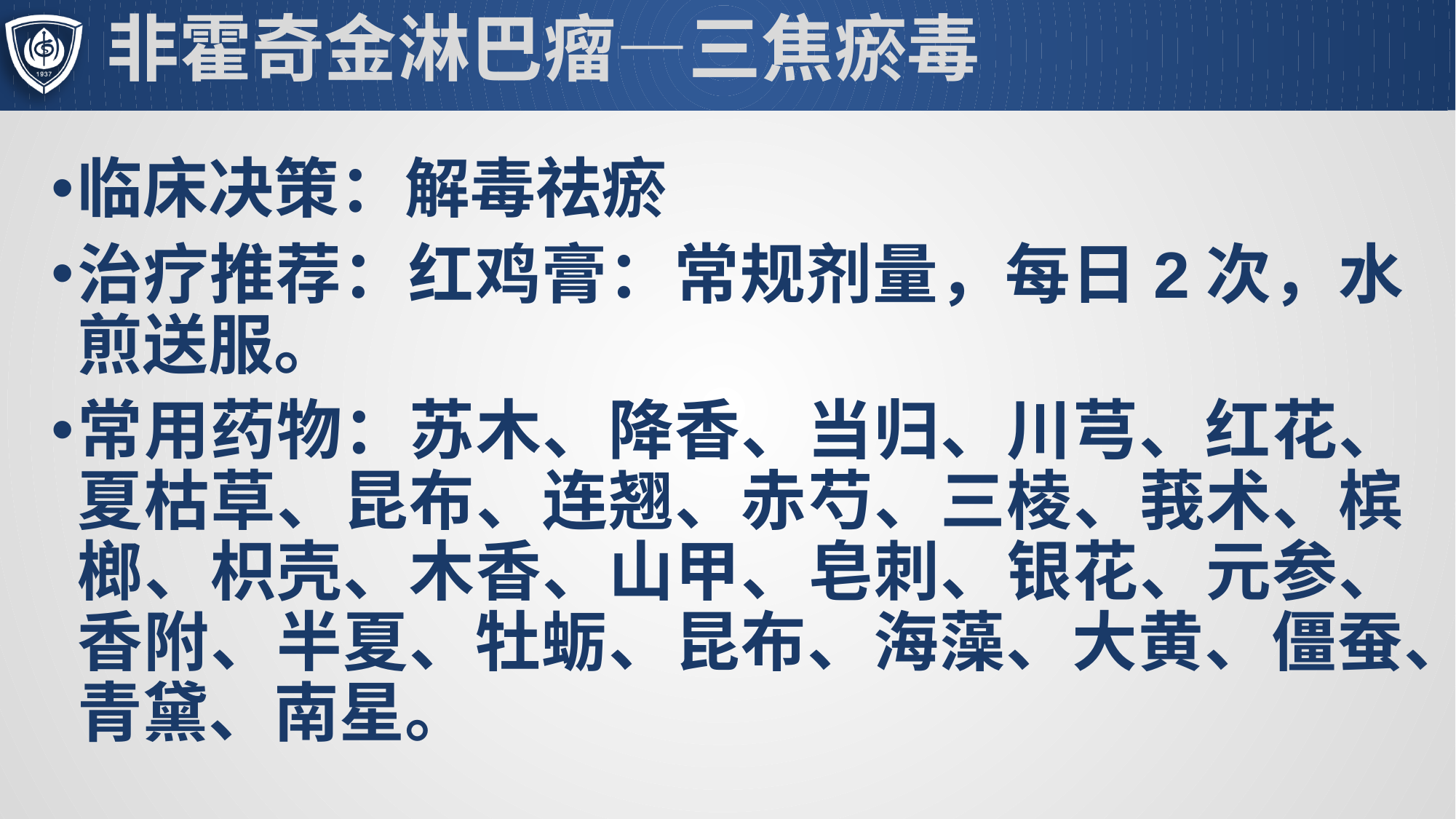

# 非霍奇金淋巴瘤—三焦瘀毒
临床决策：解毒祛瘀
治疗推荐：红鸡膏：常规剂量，每日2次，水煎送服。
常用药物：苏木、降香、当归、川芎、红花、夏枯草、昆布、连翘、赤芍、三棱、莪术、槟榔、枳壳、木香、山甲、皂刺、银花、元参、香附、半夏、牡蛎、昆布、海藻、大黄、僵蚕、青黛、南星。